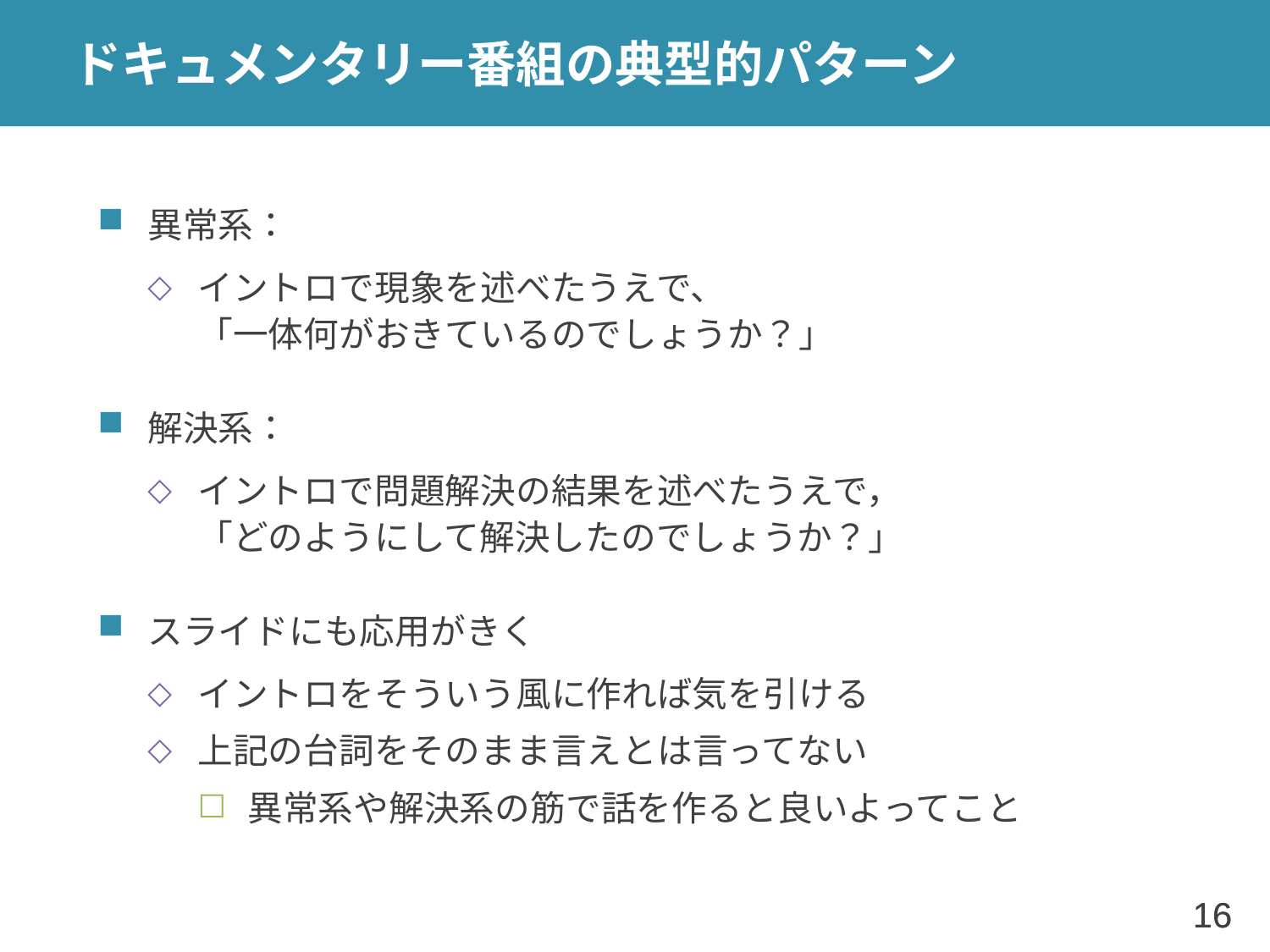

# ドキュメンタリー番組の典型的パターン
異常系：
イントロで現象を述べたうえで、
「一体何がおきているのでしょうか？」
解決系：
イントロで問題解決の結果を述べたうえで，
「どのようにして解決したのでしょうか？」
スライドにも応用がきく
イントロをそういう風に作れば気を引ける
上記の台詞をそのまま言えとは言ってない
異常系や解決系の筋で話を作ると良いよってこと